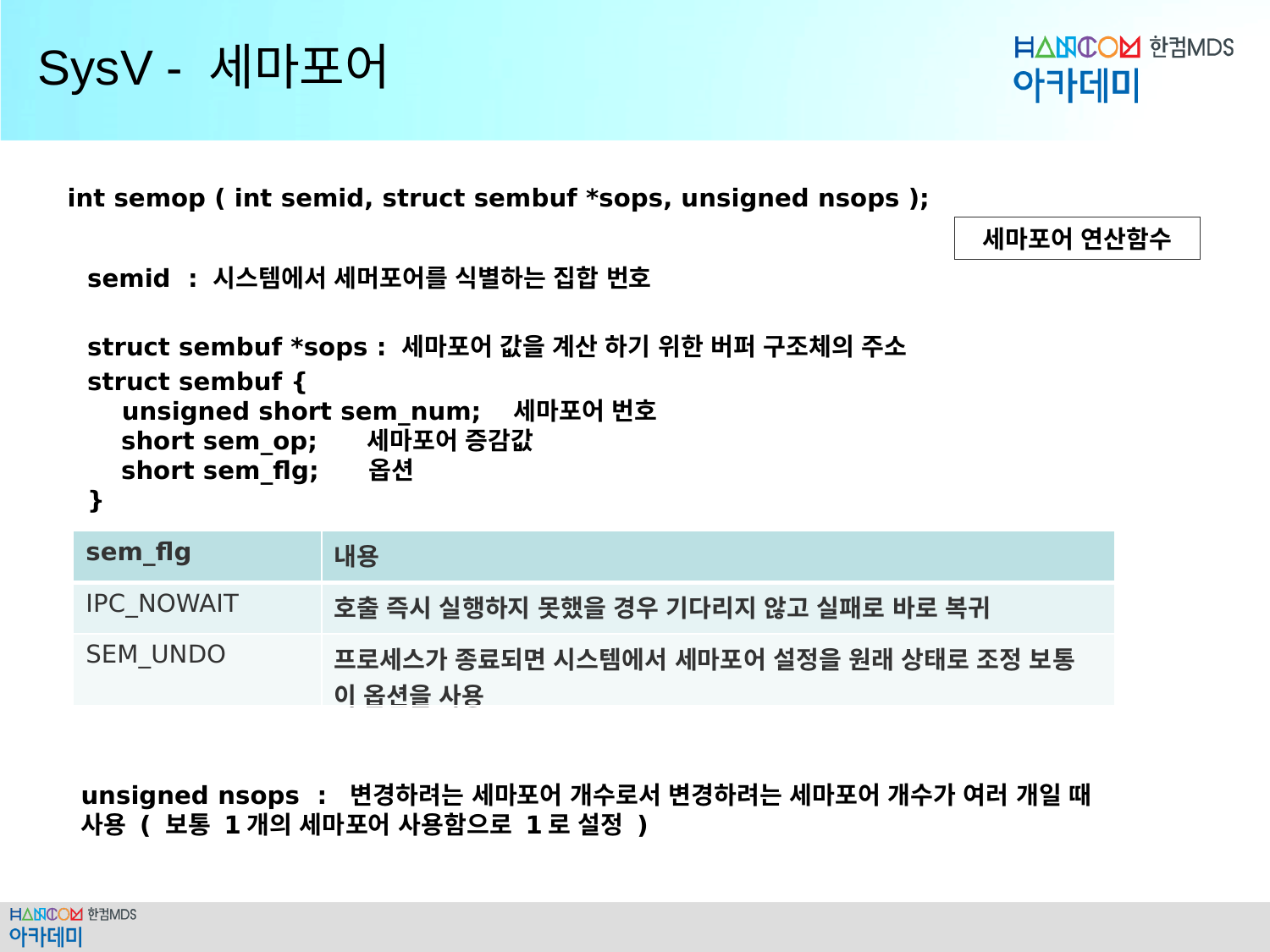

# SysV - 세마포어
int semop ( int semid, struct sembuf *sops, unsigned nsops );
세마포어 연산함수
semid  : 시스템에서 세머포어를 식별하는 집합 번호

struct sembuf *sops : 세마포어 값을 계산 하기 위한 버퍼 구조체의 주소
struct sembuf {
    unsigned short sem_num;   세마포어 번호
    short sem_op;     세마포어 증감값
    short sem_flg;     옵션
}

| sem\_flg | 내용 |
| --- | --- |
| IPC\_NOWAIT | 호출 즉시 실행하지 못했을 경우 기다리지 않고 실패로 바로 복귀 |
| SEM\_UNDO | 프로세스가 종료되면 시스템에서 세마포어 설정을 원래 상태로 조정 보통 이 옵션을 사용 |
unsigned nsops  :  변경하려는 세마포어 개수로서 변경하려는 세마포어 개수가 여러 개일 때 사용 ( 보통 1개의 세마포어 사용함으로 1로 설정 )